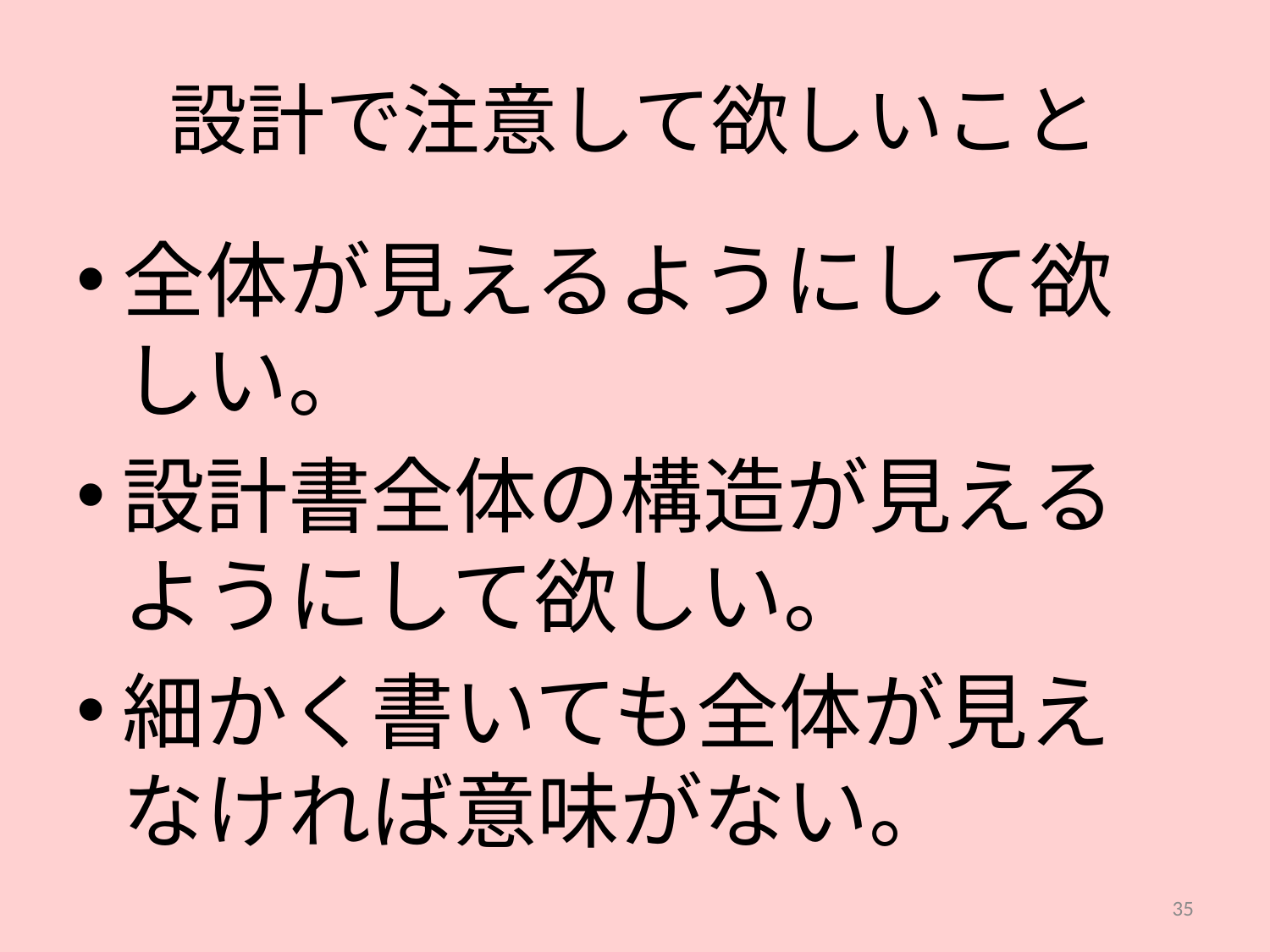

# 設計で注意して欲しいこと
全体が見えるようにして欲しい。
設計書全体の構造が見えるようにして欲しい。
細かく書いても全体が見えなければ意味がない。
35